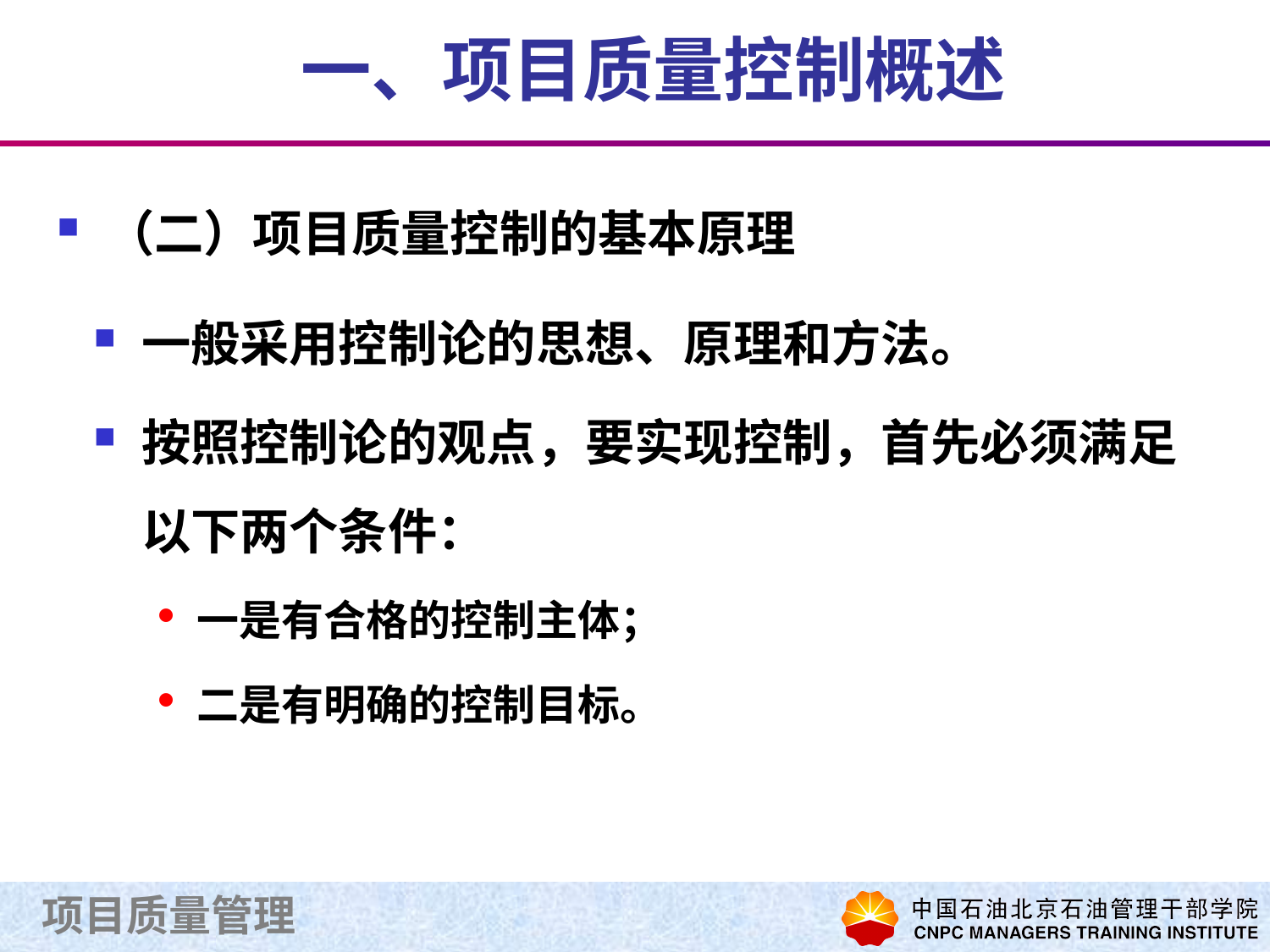

一、项目质量控制概述
（二）项目质量控制的基本原理
一般采用控制论的思想、原理和方法。
按照控制论的观点，要实现控制，首先必须满足以下两个条件：
一是有合格的控制主体；
二是有明确的控制目标。